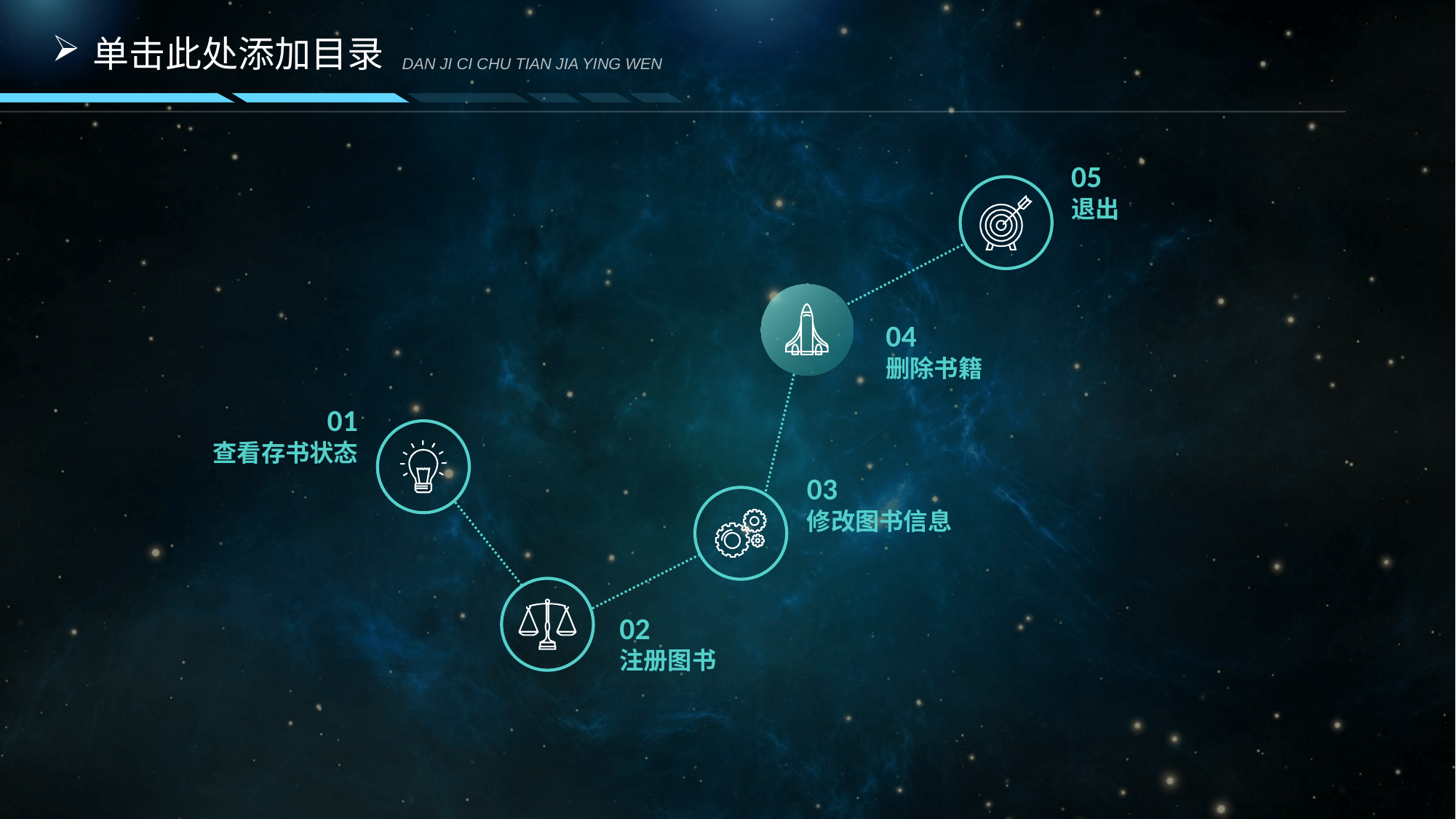

单击此处添加目录
DAN JI CI CHU TIAN JIA YING WEN

05
退出

04
删除书籍
01
查看存书状态

03
修改图书信息

02
注册图书